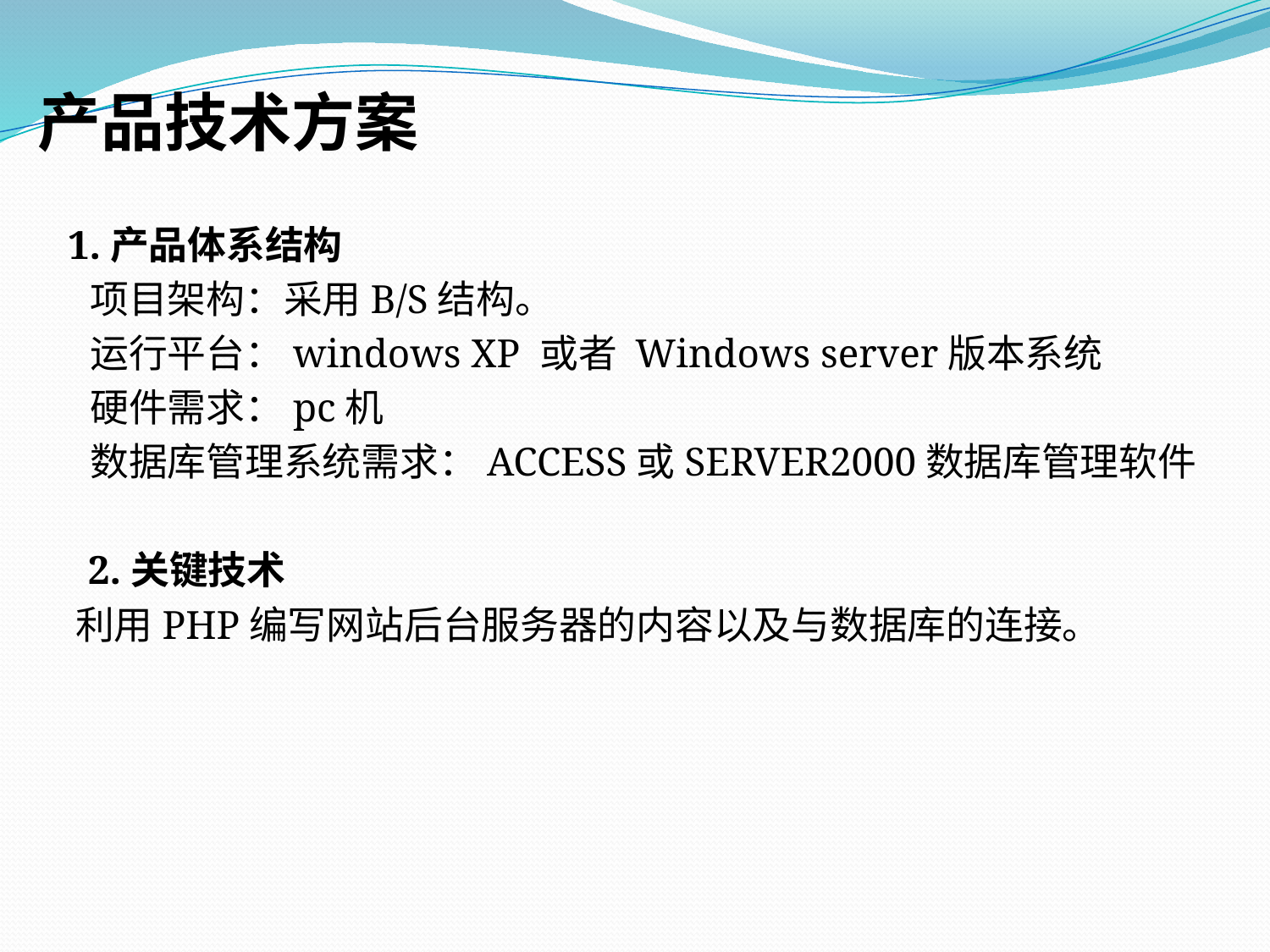

产品技术方案

   1.产品体系结构
     项目架构：采用B/S结构。
     运行平台：windows XP 或者 Windows server版本系统
     硬件需求：pc机
     数据库管理系统需求：ACCESS或SERVER2000数据库管理软件

     2.关键技术
  	利用PHP编写网站后台服务器的内容以及与数据库的连接。